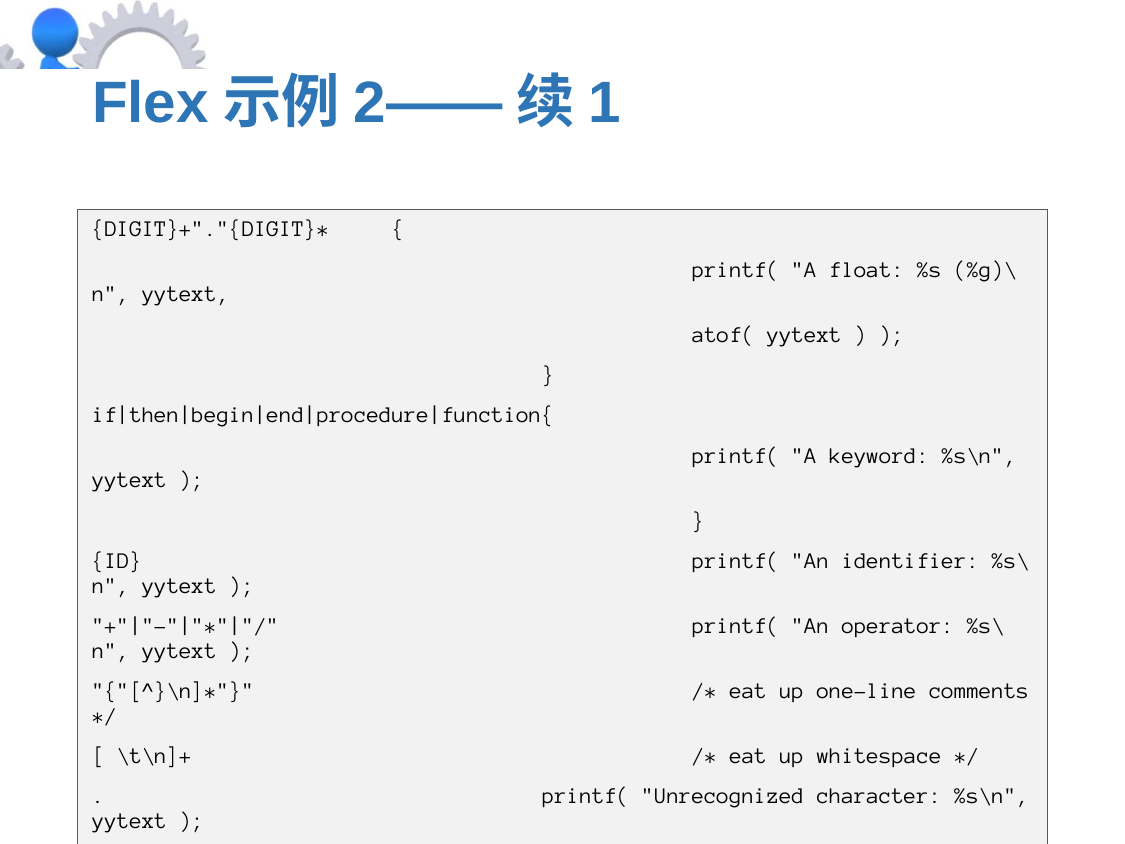

# Flex示例2——续1
{DIGIT}+"."{DIGIT}*	{
				printf( "A float: %s (%g)\n", yytext,
				atof( yytext ) );
			}
if|then|begin|end|procedure|function{
				printf( "A keyword: %s\n", yytext );
				}
{ID}				printf( "An identifier: %s\n", yytext );
"+"|"-"|"*"|"/" 			printf( "An operator: %s\n", yytext );
"{"[^}\n]*"}"			/* eat up one-line comments */
[ \t\n]+				/* eat up whitespace */
.			printf( "Unrecognized character: %s\n", yytext );
		/* other unrecognized character in last position*/
华北电力大学 控制与计算机工程学院 王红 制作